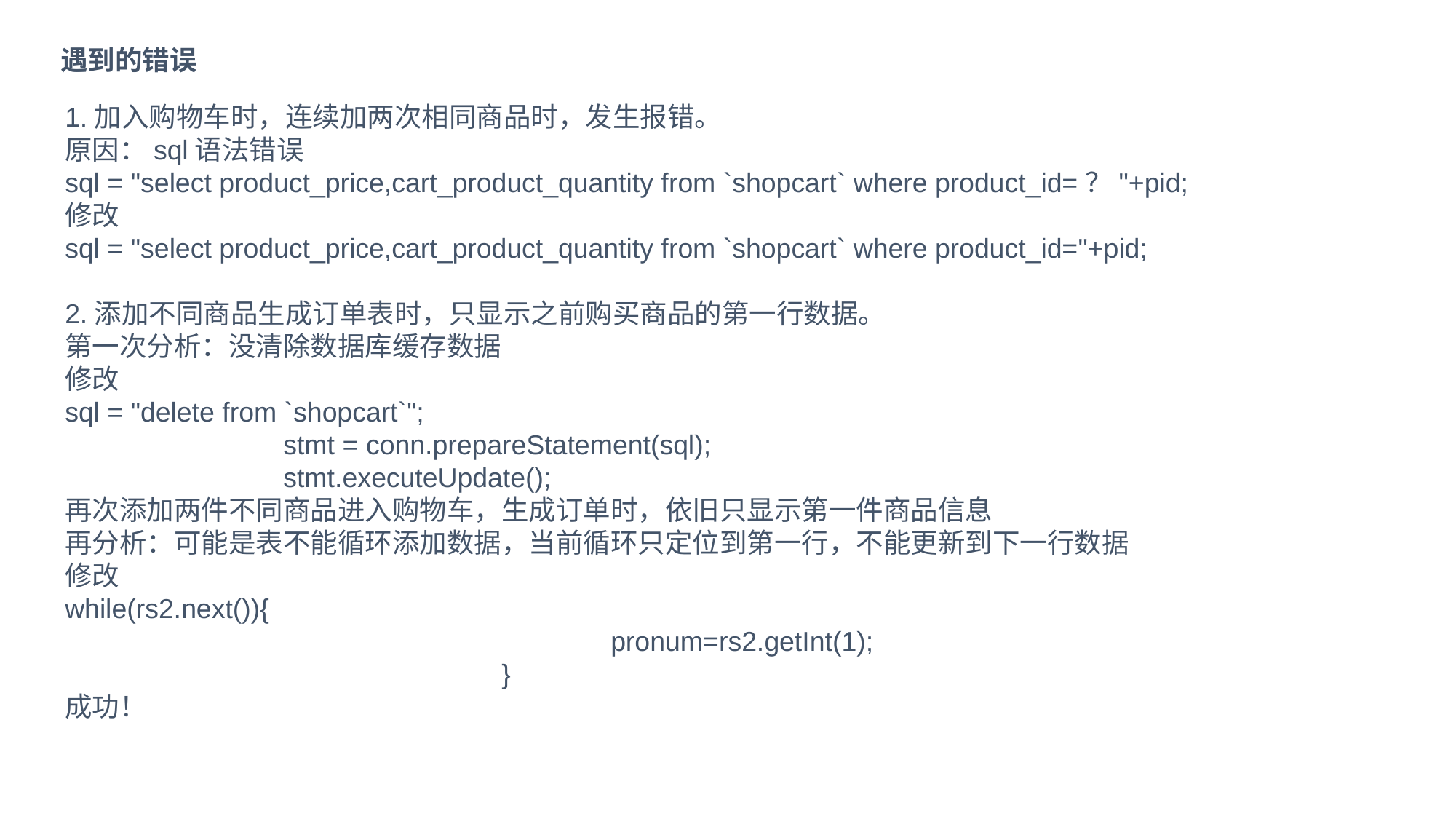

遇到的错误
1.加入购物车时，连续加两次相同商品时，发生报错。
原因：sql语法错误
sql = "select product_price,cart_product_quantity from `shopcart` where product_id=？"+pid;
修改
sql = "select product_price,cart_product_quantity from `shopcart` where product_id="+pid;

2.添加不同商品生成订单表时，只显示之前购买商品的第一行数据。
第一次分析：没清除数据库缓存数据
修改
sql = "delete from `shopcart`";
		stmt = conn.prepareStatement(sql);
		stmt.executeUpdate();
再次添加两件不同商品进入购物车，生成订单时，依旧只显示第一件商品信息
再分析：可能是表不能循环添加数据，当前循环只定位到第一行，不能更新到下一行数据
修改
while(rs2.next()){
					pronum=rs2.getInt(1);
				}
成功！